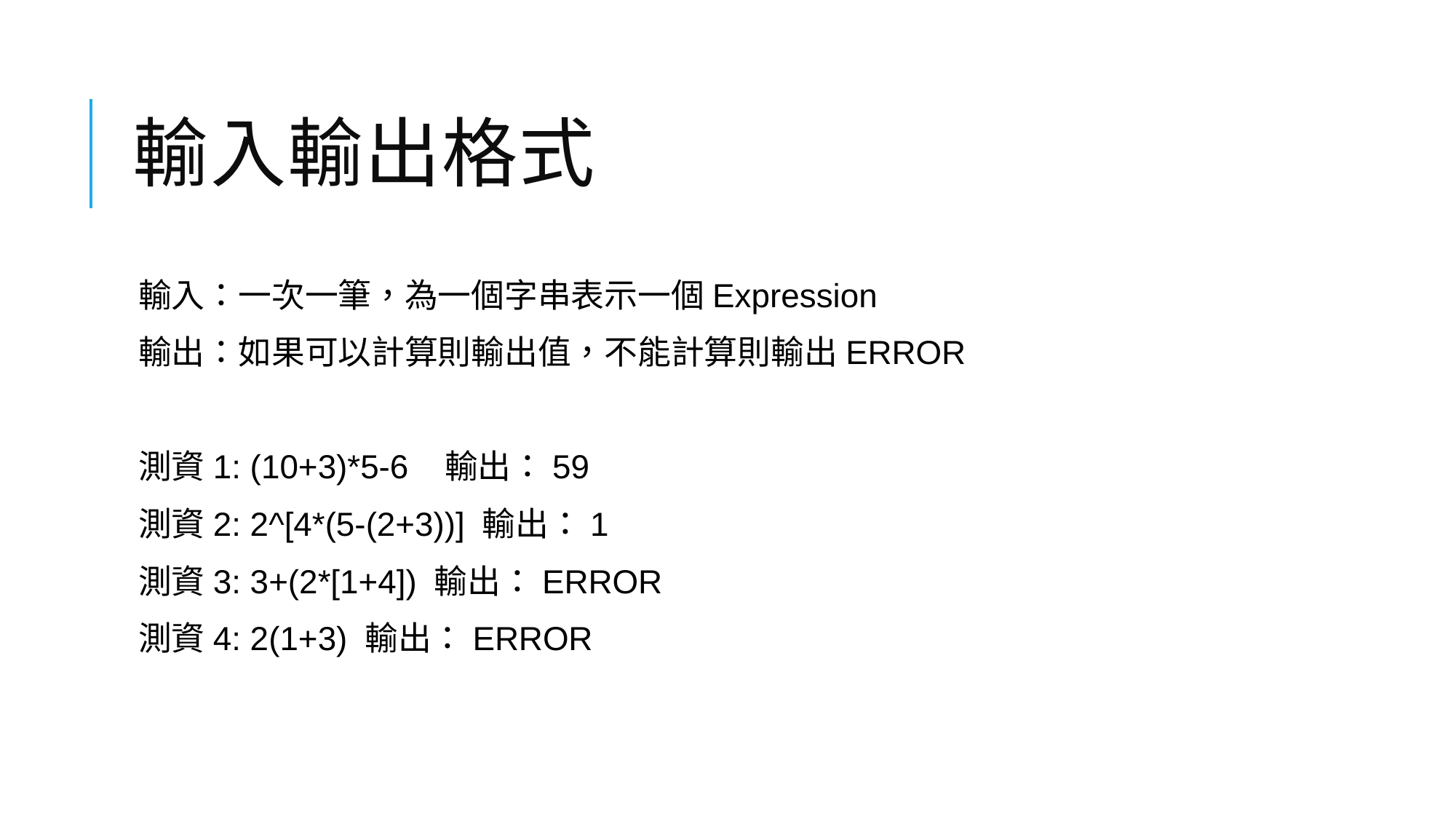

# 輸入輸出格式
輸入：一次一筆，為一個字串表示一個Expression
輸出：如果可以計算則輸出值，不能計算則輸出ERROR

測資1: (10+3)*5-6   輸出：59
測資2: 2^[4*(5-(2+3))] 輸出：1
測資3: 3+(2*[1+4]) 輸出：ERROR
測資4: 2(1+3) 輸出：ERROR